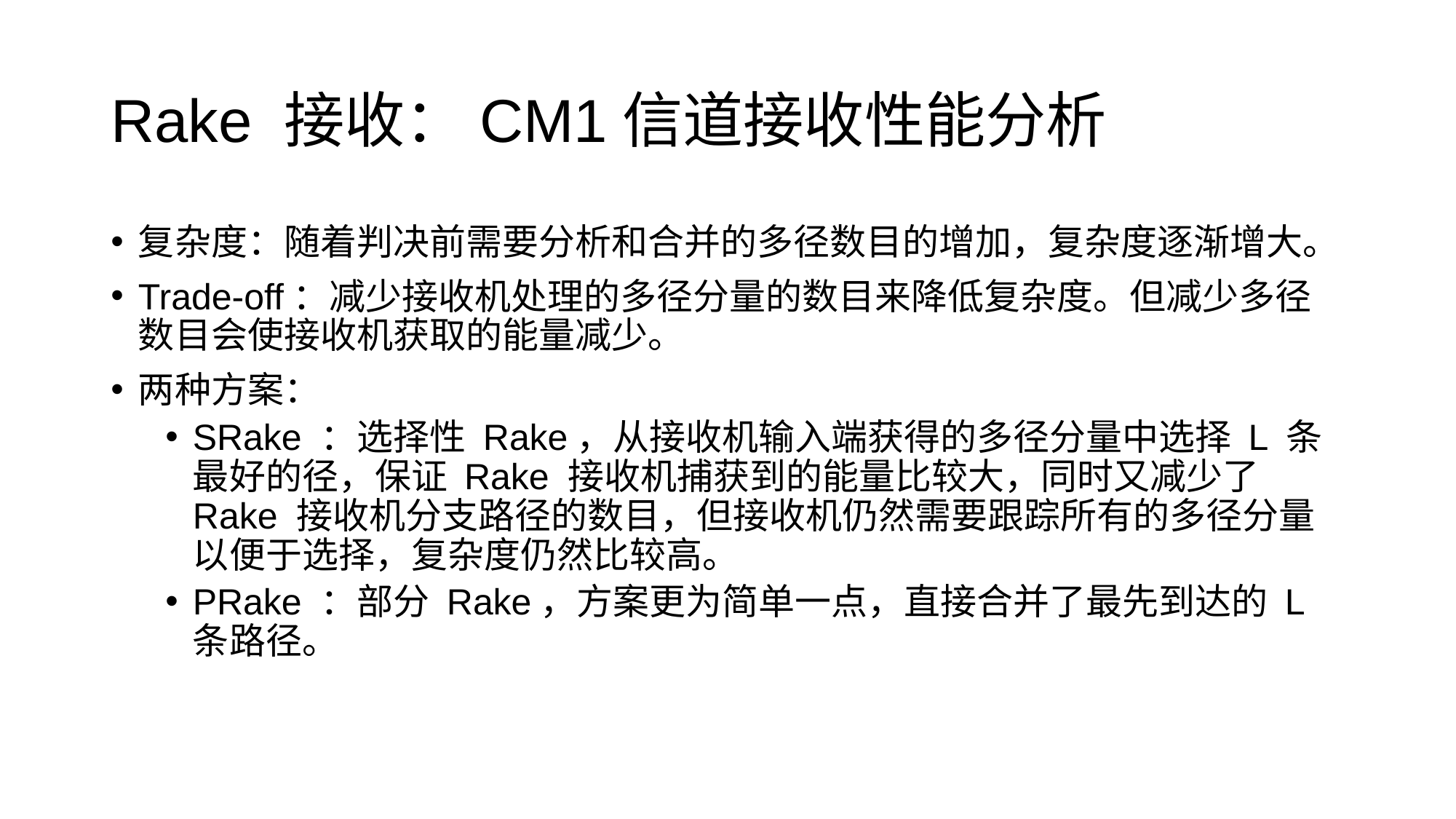

# Rake 接收：CM1信道接收性能分析
复杂度：随着判决前需要分析和合并的多径数目的增加，复杂度逐渐增大。
Trade-off：减少接收机处理的多径分量的数目来降低复杂度。但减少多径数目会使接收机获取的能量减少。
两种方案：
SRake ：选择性 Rake，从接收机输入端获得的多径分量中选择 L 条最好的径，保证 Rake 接收机捕获到的能量比较大，同时又减少了 Rake 接收机分支路径的数目，但接收机仍然需要跟踪所有的多径分量以便于选择，复杂度仍然比较高。
PRake ：部分 Rake，方案更为简单一点，直接合并了最先到达的 L 条路径。